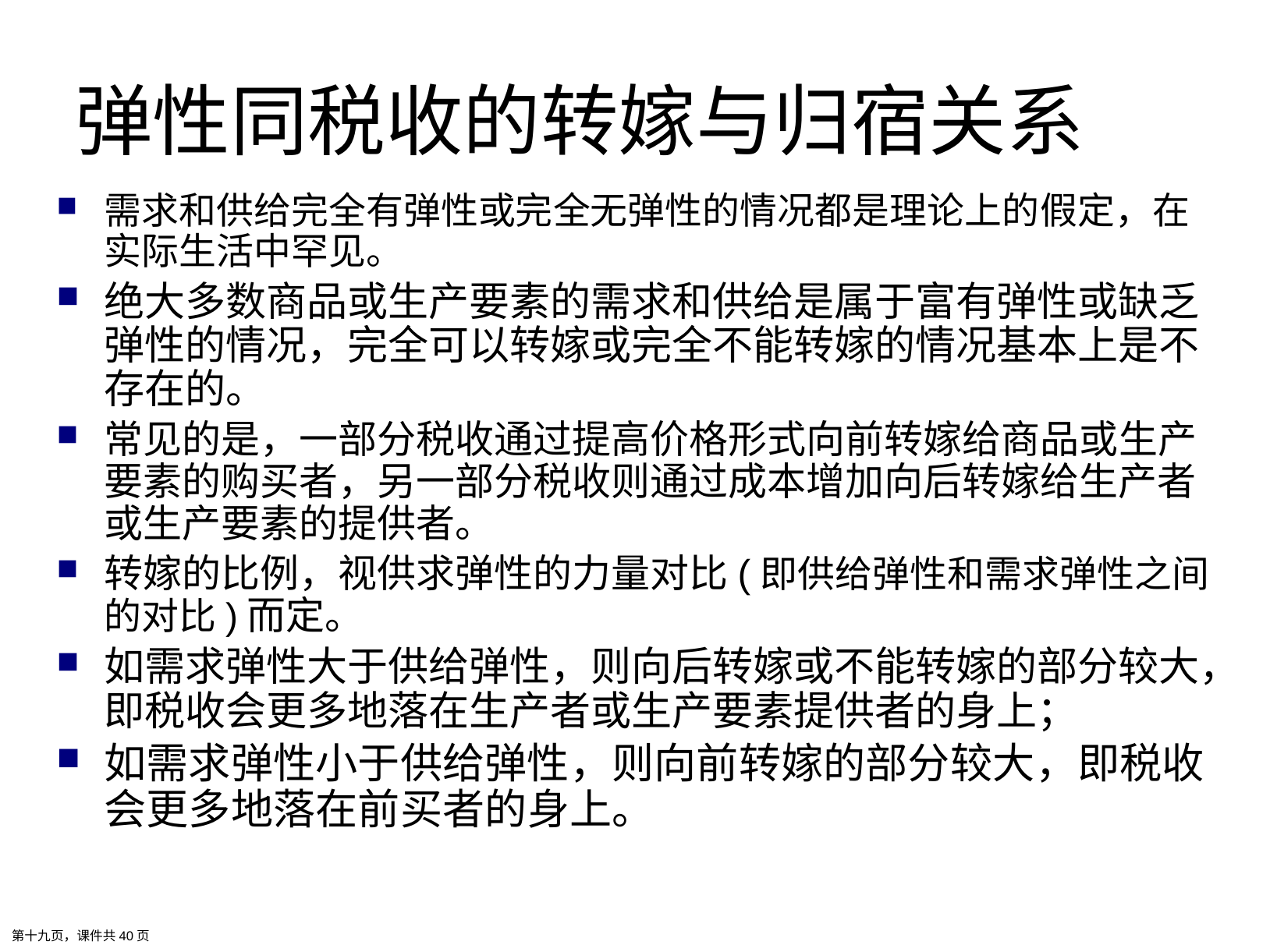

弹性同税收的转嫁与归宿关系
需求和供给完全有弹性或完全无弹性的情况都是理论上的假定，在实际生活中罕见。
绝大多数商品或生产要素的需求和供给是属于富有弹性或缺乏弹性的情况，完全可以转嫁或完全不能转嫁的情况基本上是不存在的。
常见的是，一部分税收通过提高价格形式向前转嫁给商品或生产要素的购买者，另一部分税收则通过成本增加向后转嫁给生产者或生产要素的提供者。
转嫁的比例，视供求弹性的力量对比(即供给弹性和需求弹性之间的对比)而定。
如需求弹性大于供给弹性，则向后转嫁或不能转嫁的部分较大，即税收会更多地落在生产者或生产要素提供者的身上；
如需求弹性小于供给弹性，则向前转嫁的部分较大，即税收会更多地落在前买者的身上。
第十九页，课件共40页